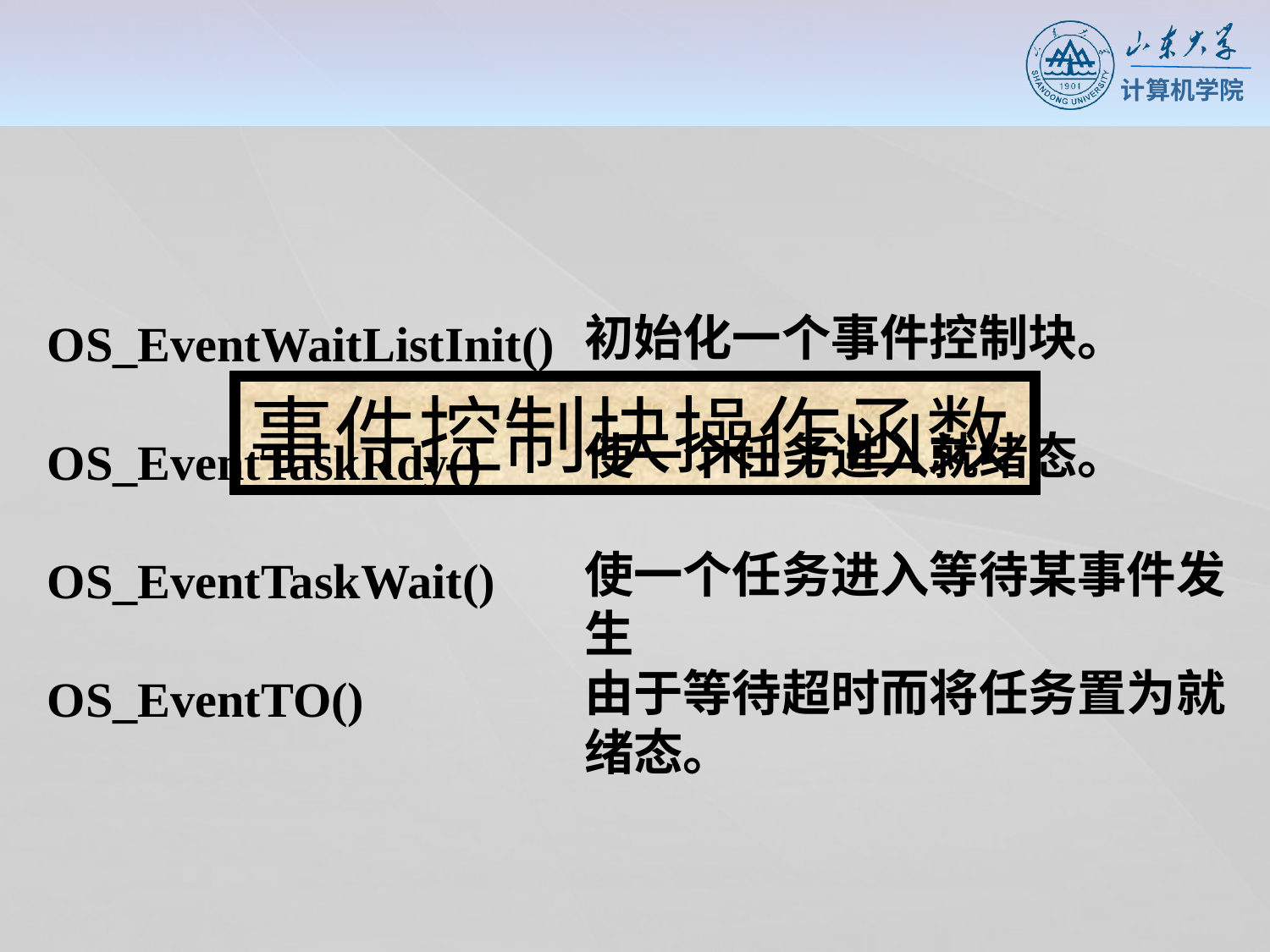

初始化一个事件控制块。

使一个任务进入就绪态。

使一个任务进入等待某事件发生
由于等待超时而将任务置为就绪态。
OS_EventWaitListInit()

OS_EventTaskRdy()

OS_EventTaskWait()

OS_EventTO()
事件控制块操作函数